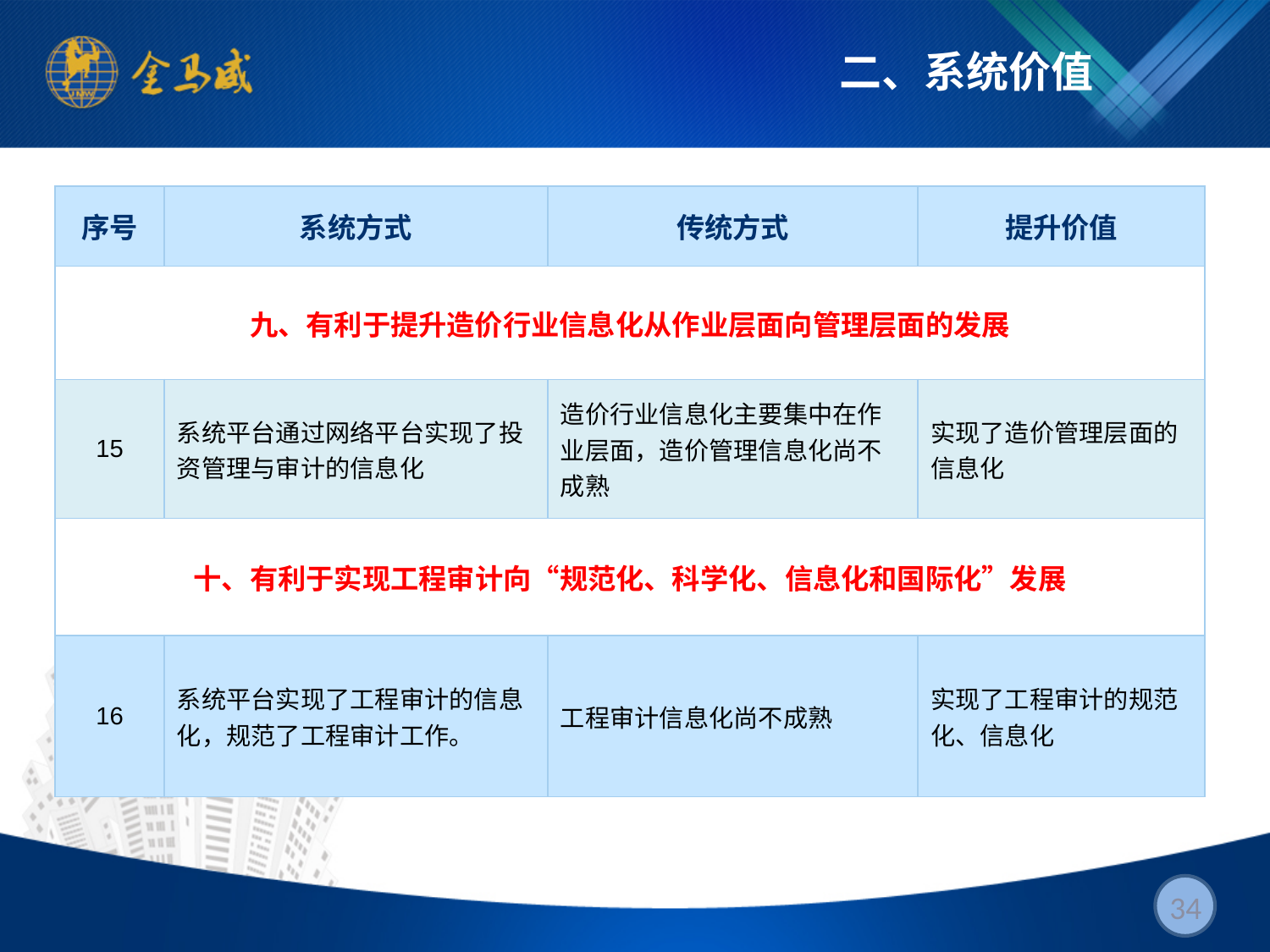

# 二、系统价值
| 序号 | 系统方式 | 传统方式 | 提升价值 |
| --- | --- | --- | --- |
| 九、有利于提升造价行业信息化从作业层面向管理层面的发展 |  |  |  |
| 15 | 系统平台通过网络平台实现了投资管理与审计的信息化 | 造价行业信息化主要集中在作业层面，造价管理信息化尚不成熟 | 实现了造价管理层面的信息化 |
| 十、有利于实现工程审计向“规范化、科学化、信息化和国际化”发展 |  |  |  |
| 16 | 系统平台实现了工程审计的信息化，规范了工程审计工作。 | 工程审计信息化尚不成熟 | 实现了工程审计的规范化、信息化 |
34